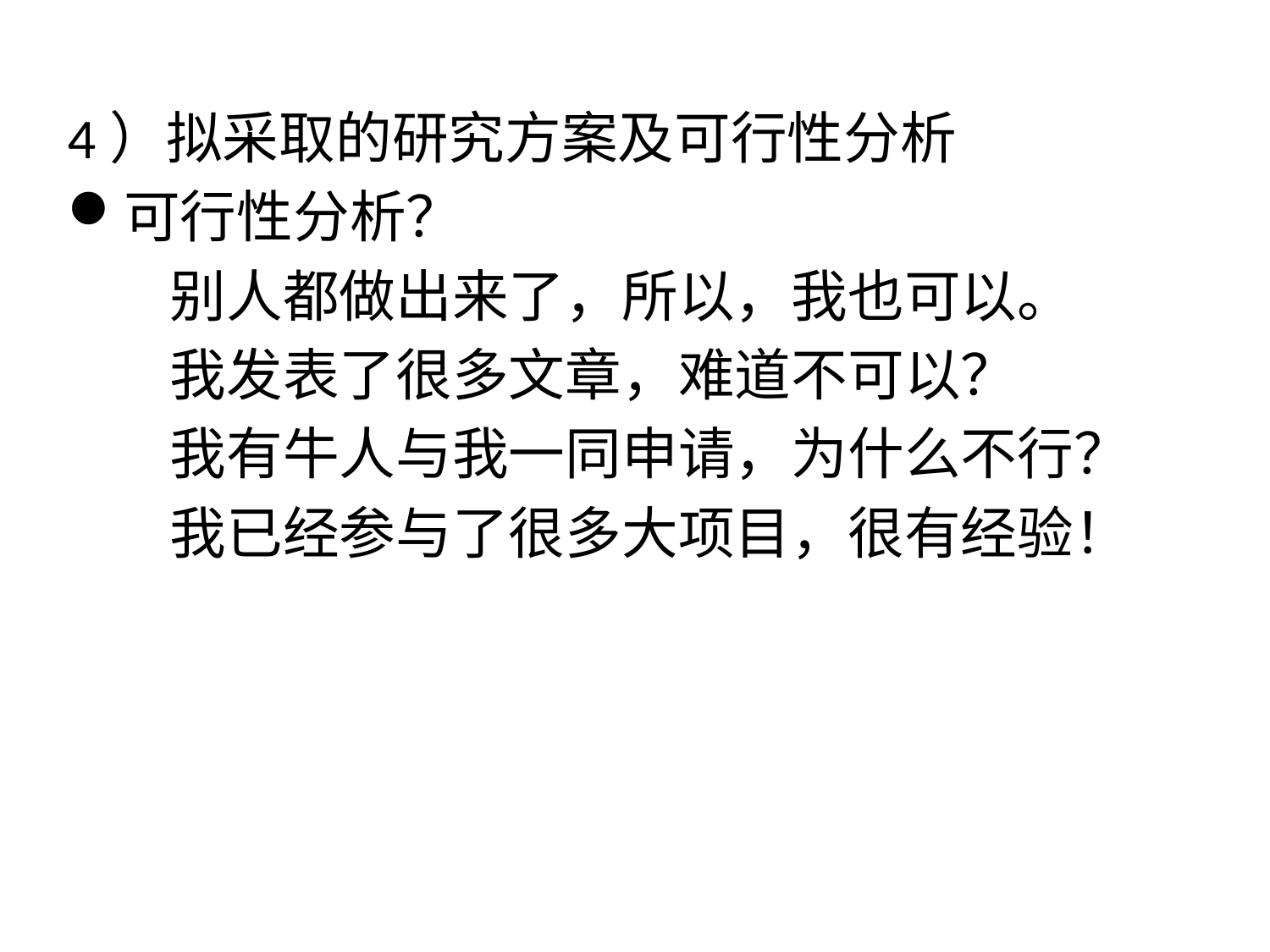

4）拟采取的研究方案及可行性分析
可行性分析？
       别人都做出来了，所以，我也可以。
       我发表了很多文章，难道不可以？
       我有牛人与我一同申请，为什么不行？
       我已经参与了很多大项目，很有经验！